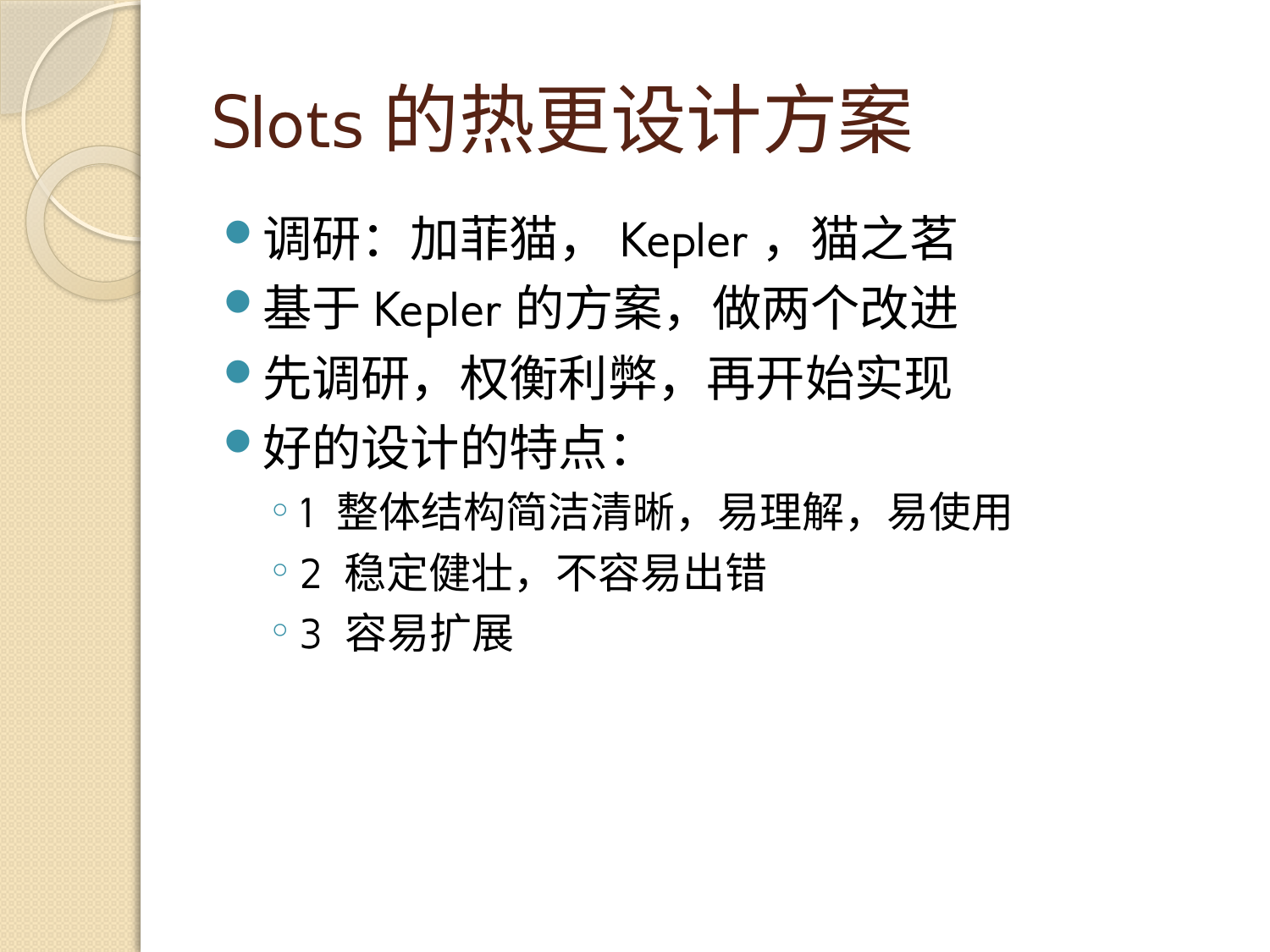

# Slots的热更设计方案
调研：加菲猫，Kepler，猫之茗
基于Kepler的方案，做两个改进
先调研，权衡利弊，再开始实现
好的设计的特点：
1 整体结构简洁清晰，易理解，易使用
2 稳定健壮，不容易出错
3 容易扩展